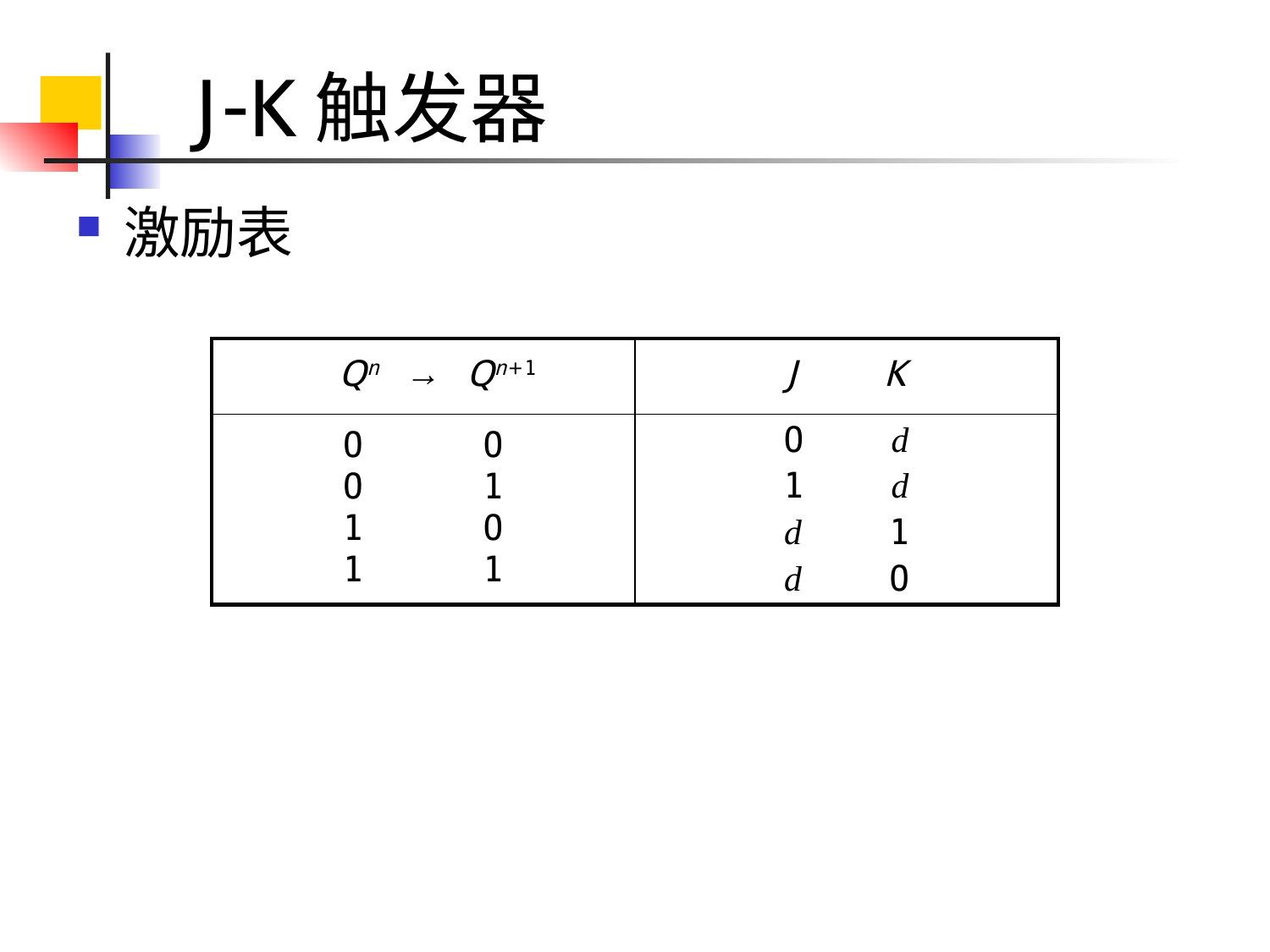

# J-K触发器
激励表
| Qn → Qn+1 | J K |
| --- | --- |
| 0 0 0 1 1 0 1 1 | 0 d 1 d d 1 d 0 |